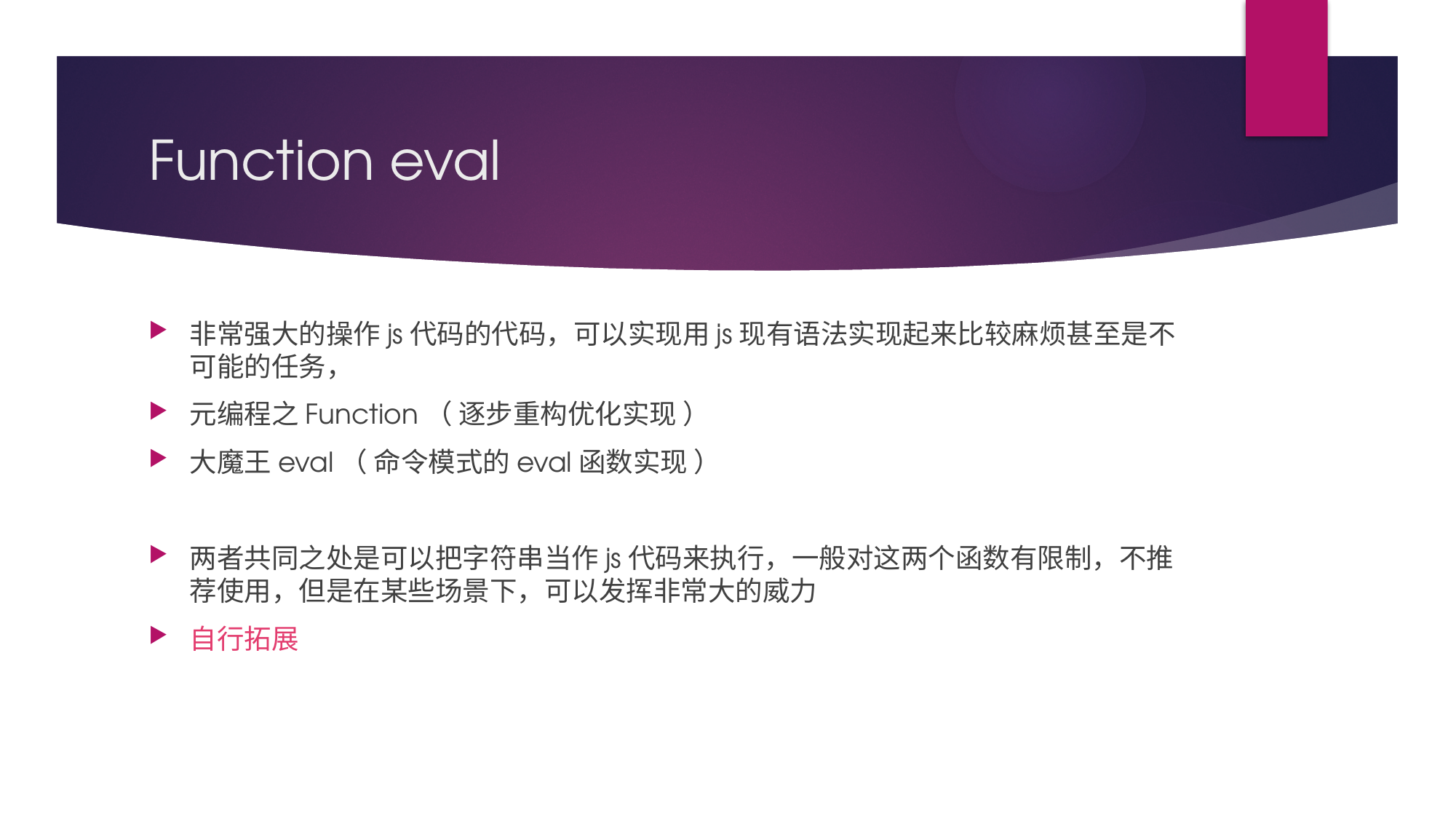

# Function eval
非常强大的操作js代码的代码，可以实现用js现有语法实现起来比较麻烦甚至是不可能的任务，
元编程之Function（ 逐步重构优化实现 ）
大魔王eval（ 命令模式的eval函数实现 ）

两者共同之处是可以把字符串当作js代码来执行，一般对这两个函数有限制，不推荐使用，但是在某些场景下，可以发挥非常大的威力
自行拓展